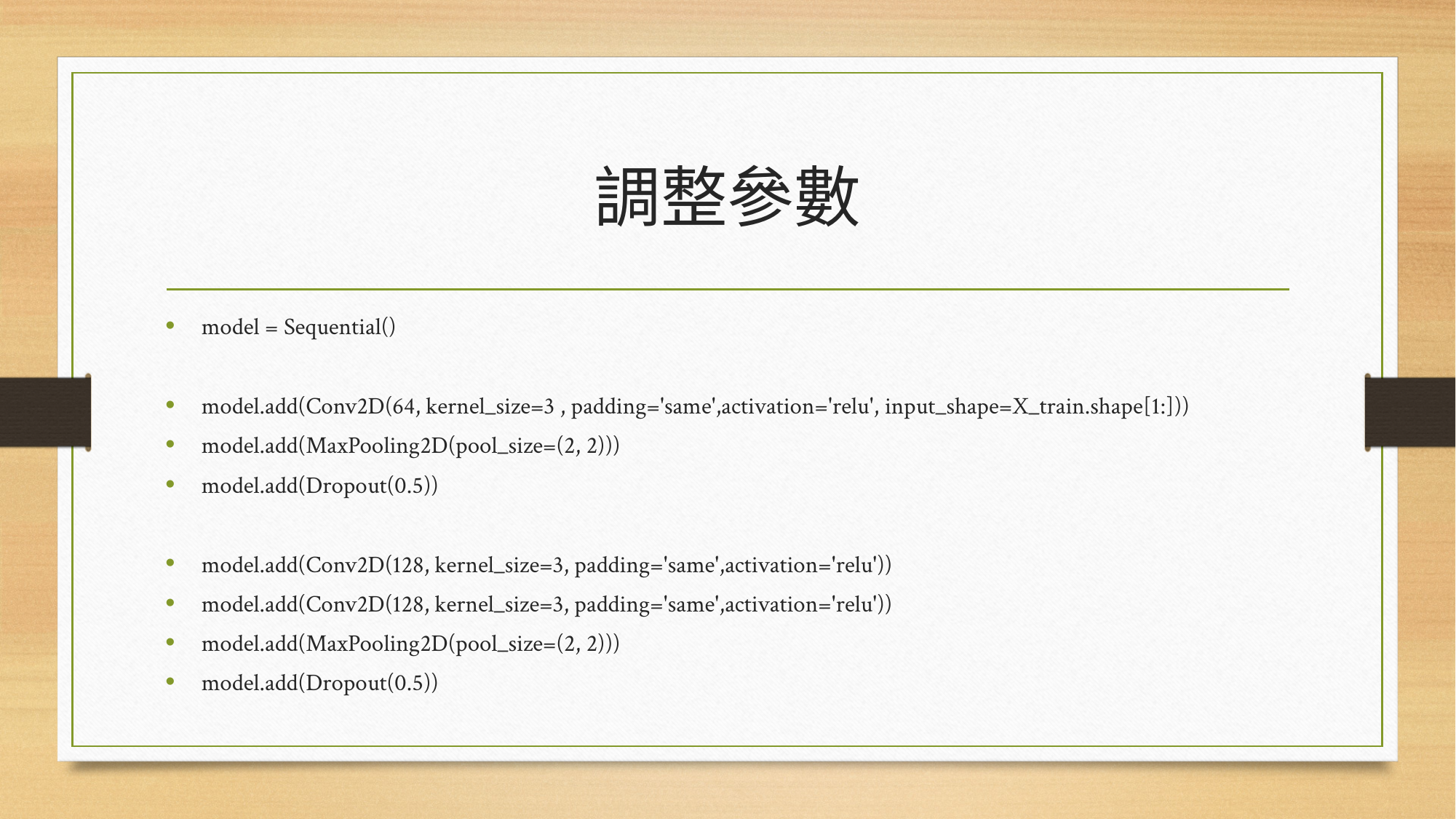

# 調整參數
model = Sequential()

model.add(Conv2D(64, kernel_size=3 , padding='same',activation='relu', input_shape=X_train.shape[1:]))
model.add(MaxPooling2D(pool_size=(2, 2)))
model.add(Dropout(0.5))

model.add(Conv2D(128, kernel_size=3, padding='same',activation='relu'))
model.add(Conv2D(128, kernel_size=3, padding='same',activation='relu'))
model.add(MaxPooling2D(pool_size=(2, 2)))
model.add(Dropout(0.5))